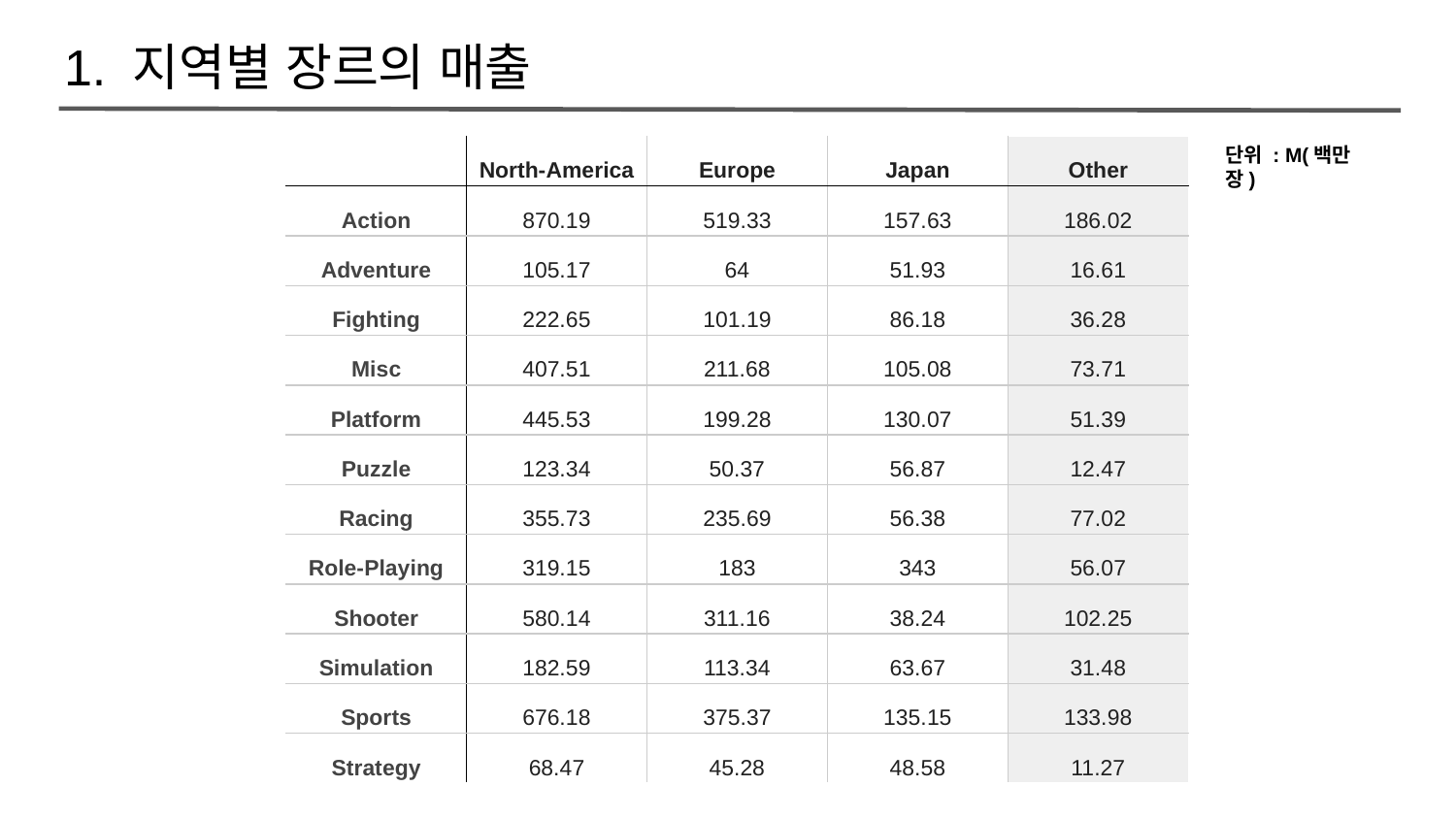

# 1. 지역별 장르의 매출
단위 : M(백만 장)
|  | North-America | Europe | Japan | Other |
| --- | --- | --- | --- | --- |
| Action | 870.19 | 519.33 | 157.63 | 186.02 |
| Adventure | 105.17 | 64 | 51.93 | 16.61 |
| Fighting | 222.65 | 101.19 | 86.18 | 36.28 |
| Misc | 407.51 | 211.68 | 105.08 | 73.71 |
| Platform | 445.53 | 199.28 | 130.07 | 51.39 |
| Puzzle | 123.34 | 50.37 | 56.87 | 12.47 |
| Racing | 355.73 | 235.69 | 56.38 | 77.02 |
| Role-Playing | 319.15 | 183 | 343 | 56.07 |
| Shooter | 580.14 | 311.16 | 38.24 | 102.25 |
| Simulation | 182.59 | 113.34 | 63.67 | 31.48 |
| Sports | 676.18 | 375.37 | 135.15 | 133.98 |
| Strategy | 68.47 | 45.28 | 48.58 | 11.27 |
|  | North-America | Europe | Japan | Other |
| --- | --- | --- | --- | --- |
| Action | 870.19 | 519.33 | 157.63 | 186.02 |
| Adventure | 105.17 | 64 | 51.93 | 16.61 |
| Fighting | 222.65 | 101.19 | 86.18 | 36.28 |
| Misc | 407.51 | 211.68 | 105.08 | 73.71 |
| Platform | 445.53 | 199.28 | 130.07 | 51.39 |
| Puzzle | 123.34 | 50.37 | 56.87 | 12.47 |
| Racing | 355.73 | 235.69 | 56.38 | 77.02 |
| Role-Playing | 319.15 | 183 | 343 | 56.07 |
| Shooter | 580.14 | 311.16 | 38.24 | 102.25 |
| Simulation | 182.59 | 113.34 | 63.67 | 31.48 |
| Sports | 676.18 | 375.37 | 135.15 | 133.98 |
| Strategy | 68.47 | 45.28 | 48.58 | 11.27 |
|  | North-America | Europe | Japan | Other |
| --- | --- | --- | --- | --- |
| Action | 870.19 | 519.33 | 157.63 | 186.02 |
| Adventure | 105.17 | 64 | 51.93 | 16.61 |
| Fighting | 222.65 | 101.19 | 86.18 | 36.28 |
| Misc | 407.51 | 211.68 | 105.08 | 73.71 |
| Platform | 445.53 | 199.28 | 130.07 | 51.39 |
| Puzzle | 123.34 | 50.37 | 56.87 | 12.47 |
| Racing | 355.73 | 235.69 | 56.38 | 77.02 |
| Role-Playing | 319.15 | 183 | 343 | 56.07 |
| Shooter | 580.14 | 311.16 | 38.24 | 102.25 |
| Simulation | 182.59 | 113.34 | 63.67 | 31.48 |
| Sports | 676.18 | 375.37 | 135.15 | 133.98 |
| Strategy | 68.47 | 45.28 | 48.58 | 11.27 |
|  | North-America | Europe | Japan | Other |
| --- | --- | --- | --- | --- |
| Action | 870.19 | 519.33 | 157.63 | 186.02 |
| Adventure | 105.17 | 64 | 51.93 | 16.61 |
| Fighting | 222.65 | 101.19 | 86.18 | 36.28 |
| Misc | 407.51 | 211.68 | 105.08 | 73.71 |
| Platform | 445.53 | 199.28 | 130.07 | 51.39 |
| Puzzle | 123.34 | 50.37 | 56.87 | 12.47 |
| Racing | 355.73 | 235.69 | 56.38 | 77.02 |
| Role-Playing | 319.15 | 183 | 343 | 56.07 |
| Shooter | 580.14 | 311.16 | 38.24 | 102.25 |
| Simulation | 182.59 | 113.34 | 63.67 | 31.48 |
| Sports | 676.18 | 375.37 | 135.15 | 133.98 |
| Strategy | 68.47 | 45.28 | 48.58 | 11.27 |
|  | North-America | Europe | Japan | Other |
| --- | --- | --- | --- | --- |
| Action | 870.19 | 519.33 | 157.63 | 186.02 |
| Adventure | 105.17 | 64 | 51.93 | 16.61 |
| Fighting | 222.65 | 101.19 | 86.18 | 36.28 |
| Misc | 407.51 | 211.68 | 105.08 | 73.71 |
| Platform | 445.53 | 199.28 | 130.07 | 51.39 |
| Puzzle | 123.34 | 50.37 | 56.87 | 12.47 |
| Racing | 355.73 | 235.69 | 56.38 | 77.02 |
| Role-Playing | 319.15 | 183 | 343 | 56.07 |
| Shooter | 580.14 | 311.16 | 38.24 | 102.25 |
| Simulation | 182.59 | 113.34 | 63.67 | 31.48 |
| Sports | 676.18 | 375.37 | 135.15 | 133.98 |
| Strategy | 68.47 | 45.28 | 48.58 | 11.27 |